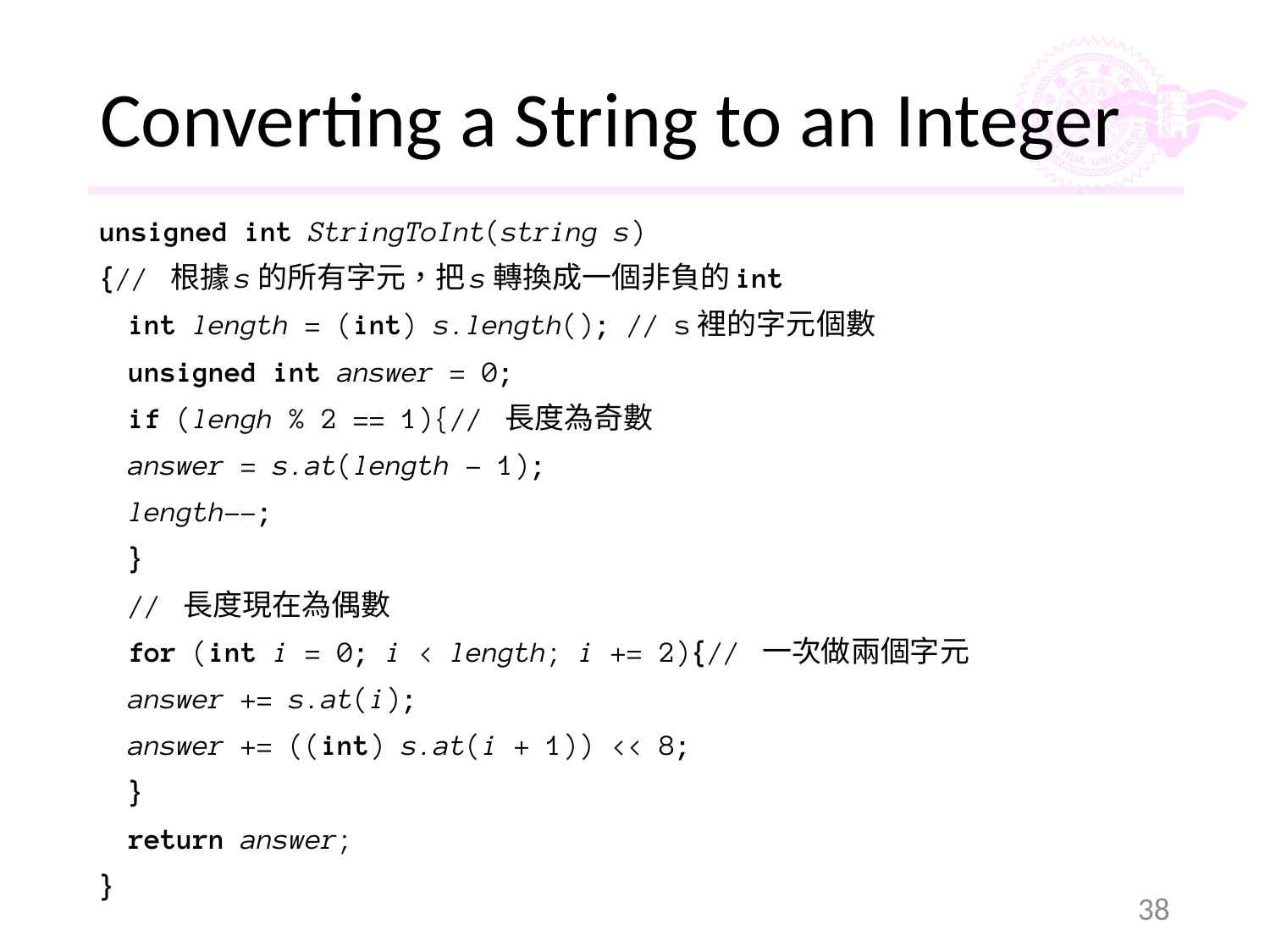

# Converting a String to an Integer
unsigned int StringToInt(string s)
{// 根據s的所有字元，把s轉換成一個非負的int
	int length = (int) s.length(); // s裡的字元個數
	unsigned int answer = 0;
	if (lengh % 2 == 1){// 長度為奇數
		answer = s.at(length - 1);
		length--;
	}
	// 長度現在為偶數
	for (int i = 0; i < length; i += 2){// 一次做兩個字元
		answer += s.at(i);
		answer += ((int) s.at(i + 1)) << 8;
	}
	return answer;
}
38